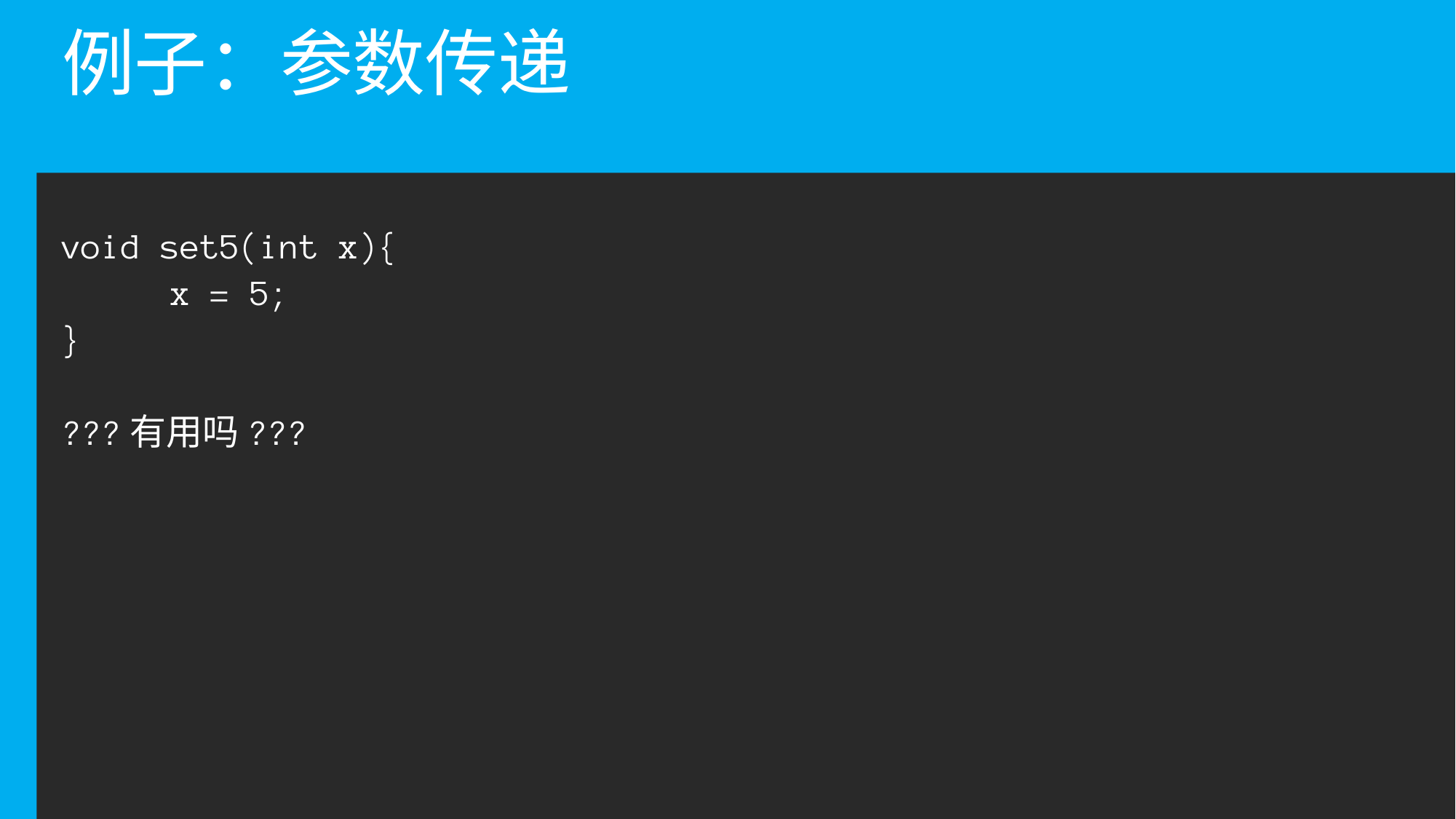

# 例子：参数传递
void set5(int x){
	x = 5;
}

???有用吗???